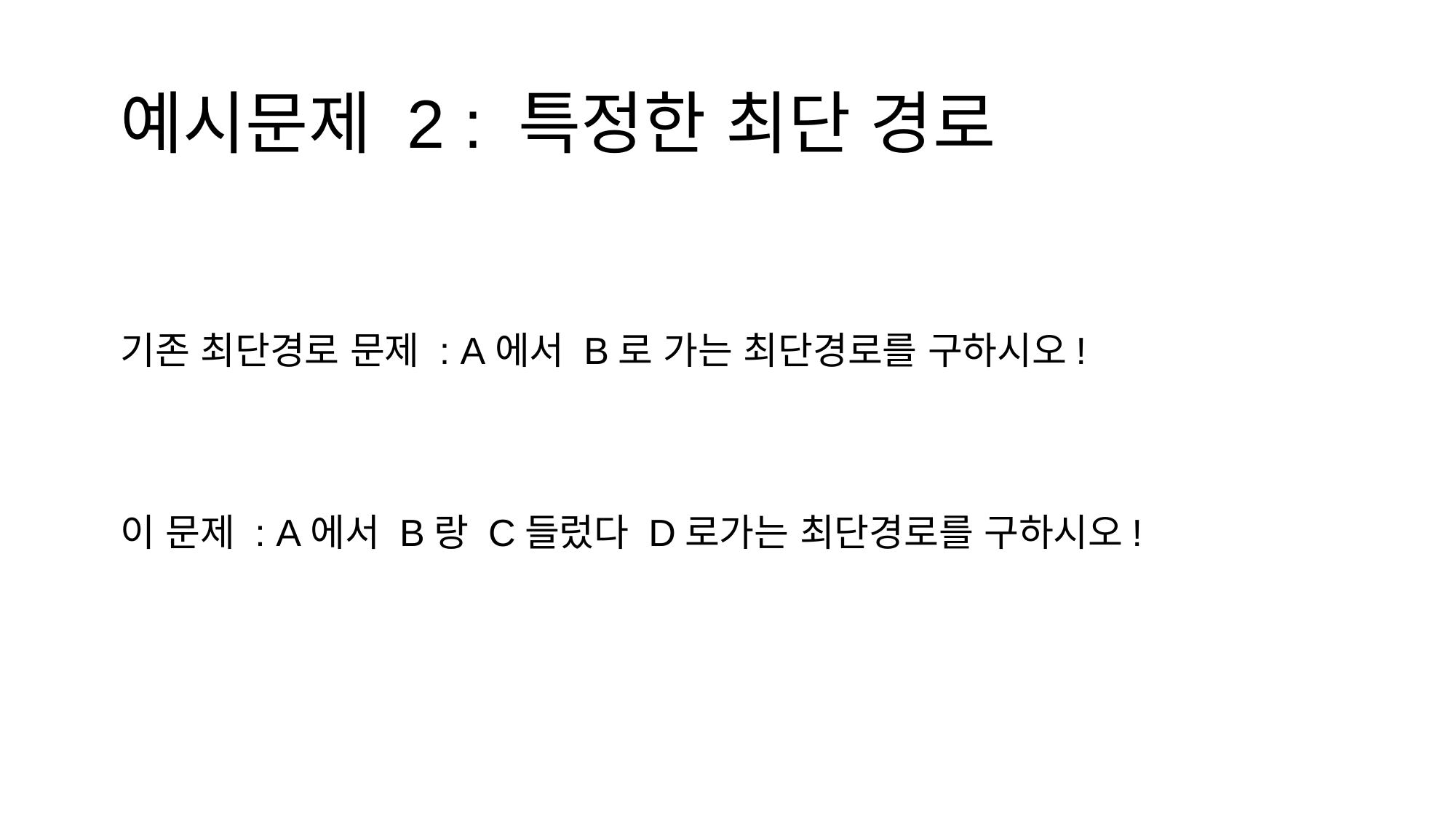

예시문제 2 : 특정한 최단 경로
기존 최단경로 문제 : A에서 B로 가는 최단경로를 구하시오!

이 문제 : A에서 B랑 C들렀다 D로가는 최단경로를 구하시오!